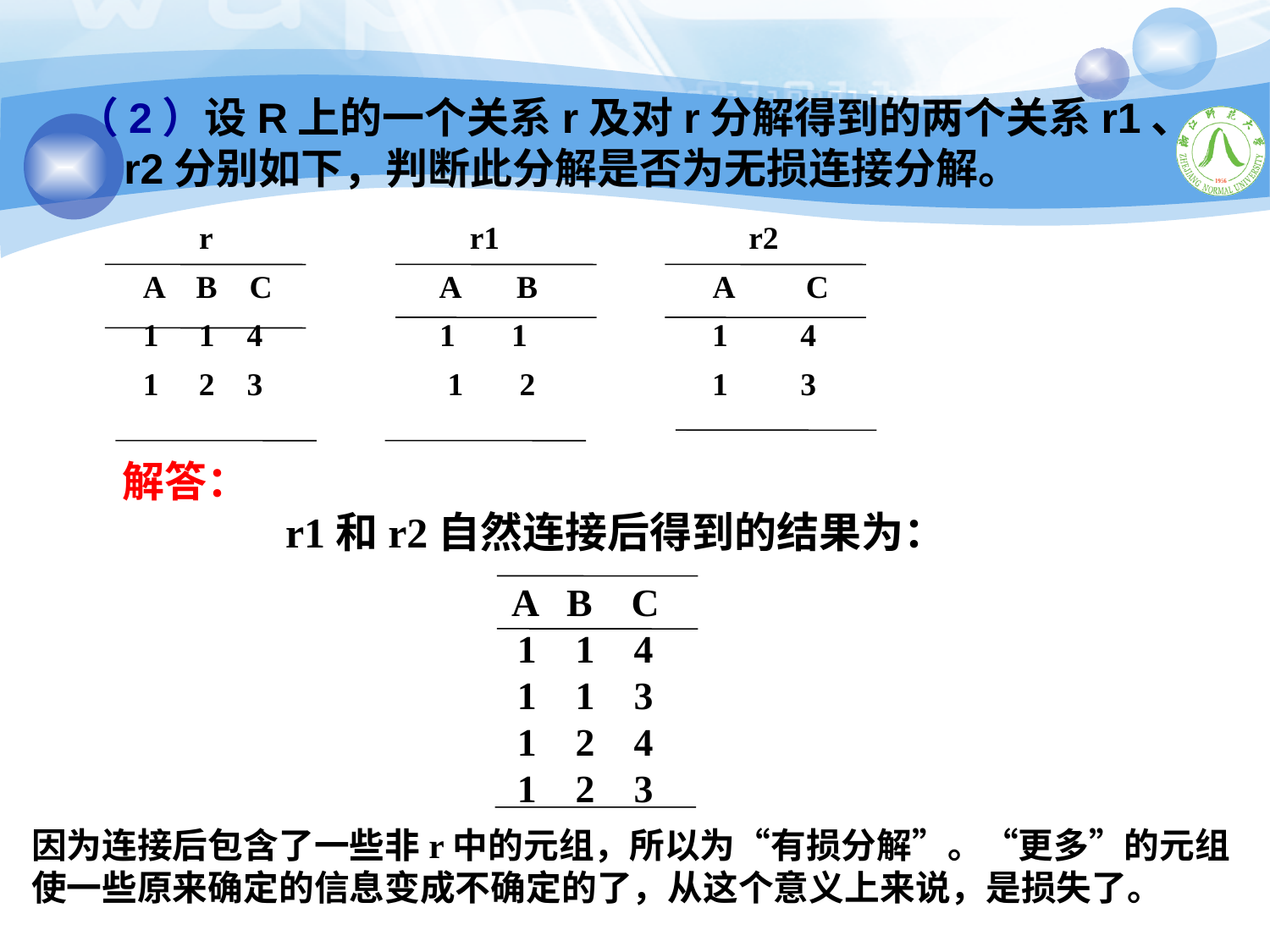

（2）设R上的一个关系r及对r分解得到的两个关系r1、r2分别如下，判断此分解是否为无损连接分解。
              r                                r1                               r2
       A    B    C                     A       B                      A         C
       1     1    4                      1       1                       1         4
       1     2    3                       1       2                      1         3

解答：
r1和r2自然连接后得到的结果为：

           A   B    C
           1    1    4
           1    1    3
           1    2    4
           1    2    3

因为连接后包含了一些非r中的元组，所以为“有损分解”。“更多”的元组使一些原来确定的信息变成不确定的了，从这个意义上来说，是损失了。